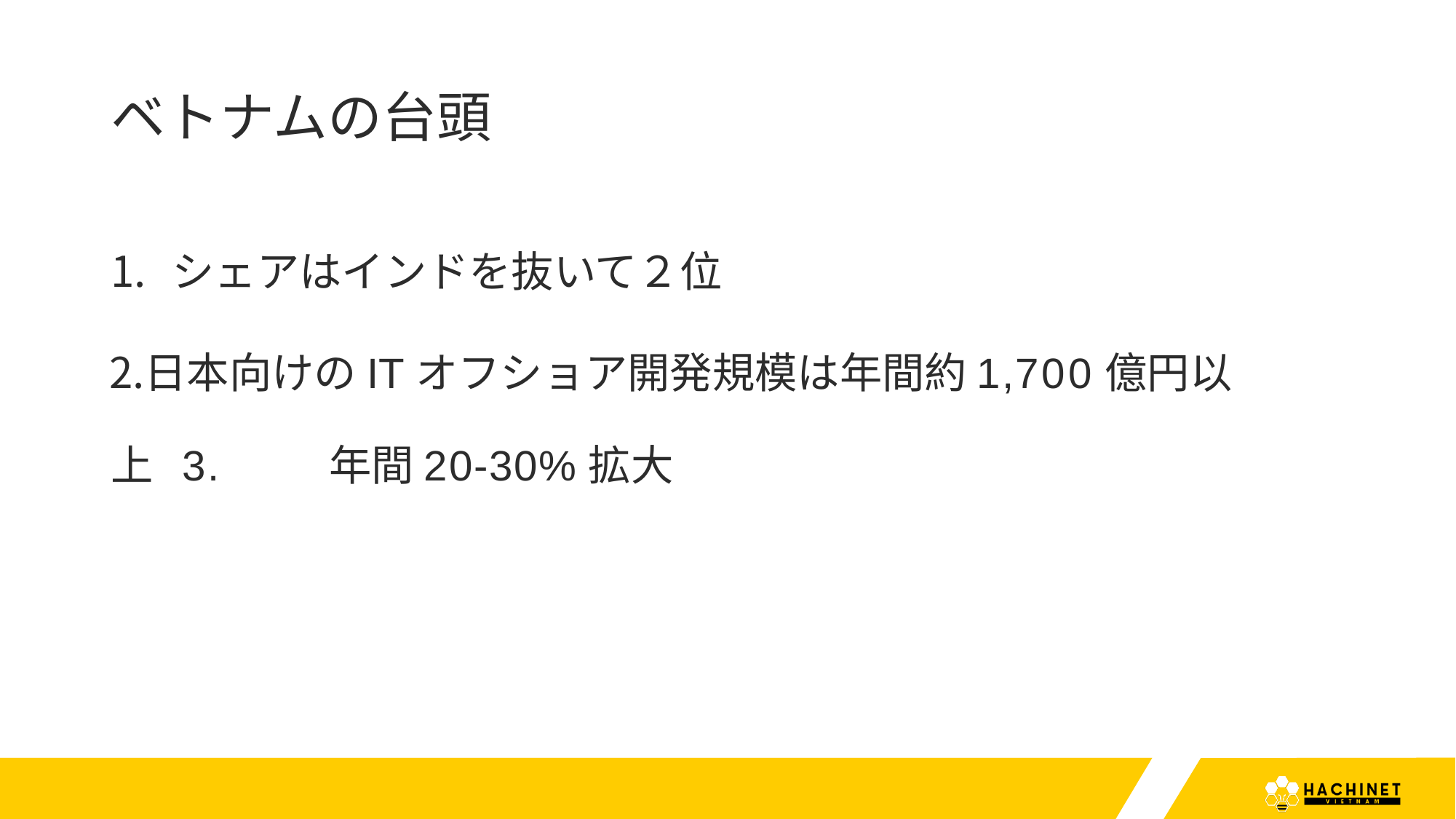

# ベトナムの台頭
シェアはインドを抜いて２位
日本向けのITオフショア開発規模は年間約1,700億円以上  3.	年間20-30%拡大